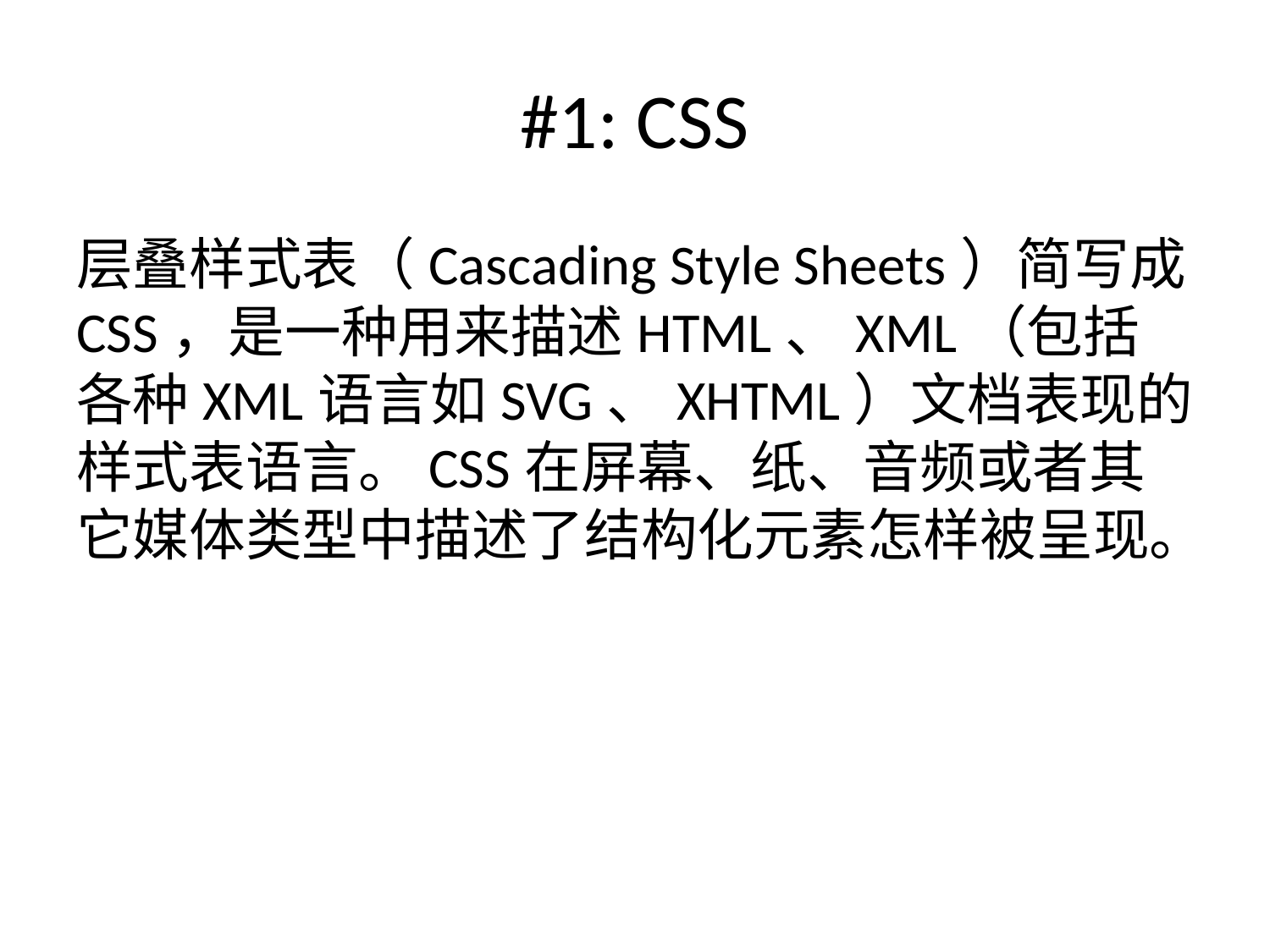

# #1: CSS
层叠样式表（Cascading Style Sheets）简写成CSS，是一种用来描述HTML、XML（包括各种XML语言如SVG、XHTML）文档表现的样式表语言。CSS在屏幕、纸、音频或者其它媒体类型中描述了结构化元素怎样被呈现。